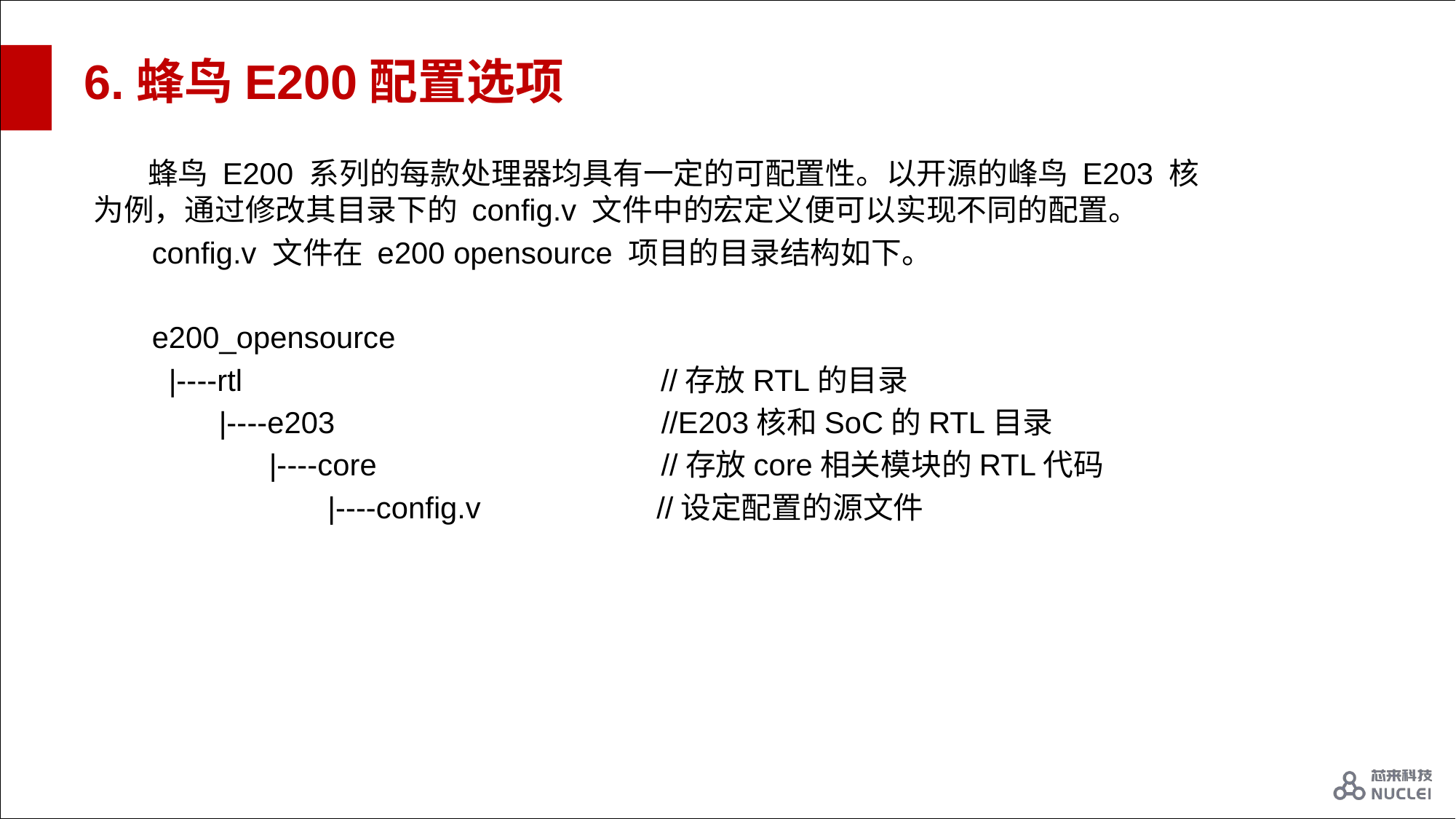

# 6.蜂鸟E200配置选项
       蜂鸟 E200 系列的每款处理器均具有一定的可配置性。以开源的峰鸟 E203 核为例，通过修改其目录下的 config.v 文件中的宏定义便可以实现不同的配置。
       config.v 文件在 e200 opensource 项目的目录结构如下。

       e200_opensource
         |----rtl                                                  //存放RTL的目录
               |----e203                                       //E203核和SoC的RTL目录
                     |----core                                  //存放core相关模块的RTL代码
                            |----config.v                     //设定配置的源文件